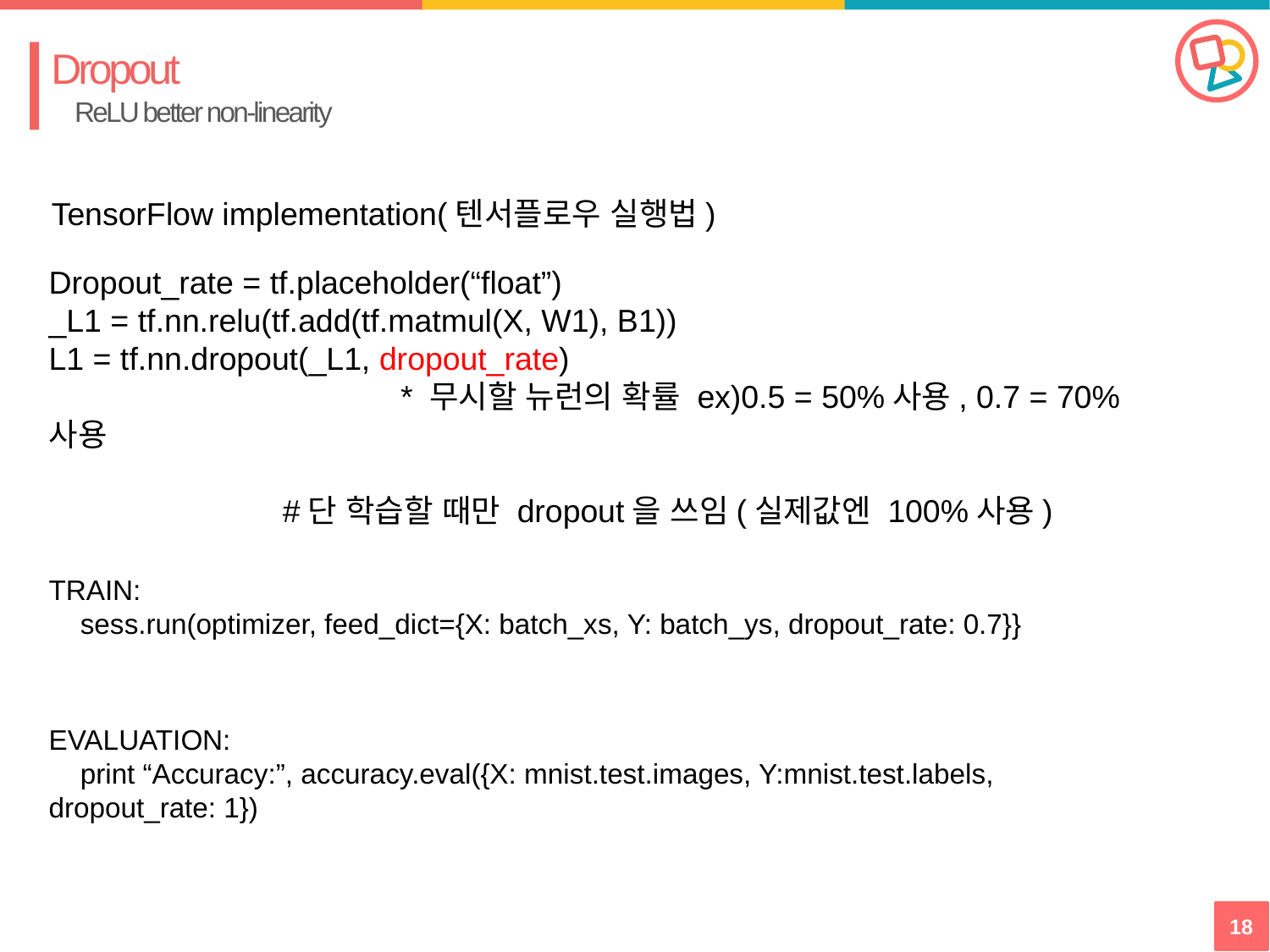

Dropout

ReLU better non-linearity
TensorFlow implementation(텐서플로우 실행법)
Dropout_rate = tf.placeholder(“float”)
_L1 = tf.nn.relu(tf.add(tf.matmul(X, W1), B1))
L1 = tf.nn.dropout(_L1, dropout_rate)
		           * 무시할 뉴런의 확률 ex)0.5 = 50%사용, 0.7 = 70%사용

	            #단 학습할 때만 dropout을 쓰임(실제값엔 100%사용)
TRAIN:
    sess.run(optimizer, feed_dict={X: batch_xs, Y: batch_ys, dropout_rate: 0.7}}
EVALUATION:
    print “Accuracy:”, accuracy.eval({X: mnist.test.images, Y:mnist.test.labels,      dropout_rate: 1})
18
4